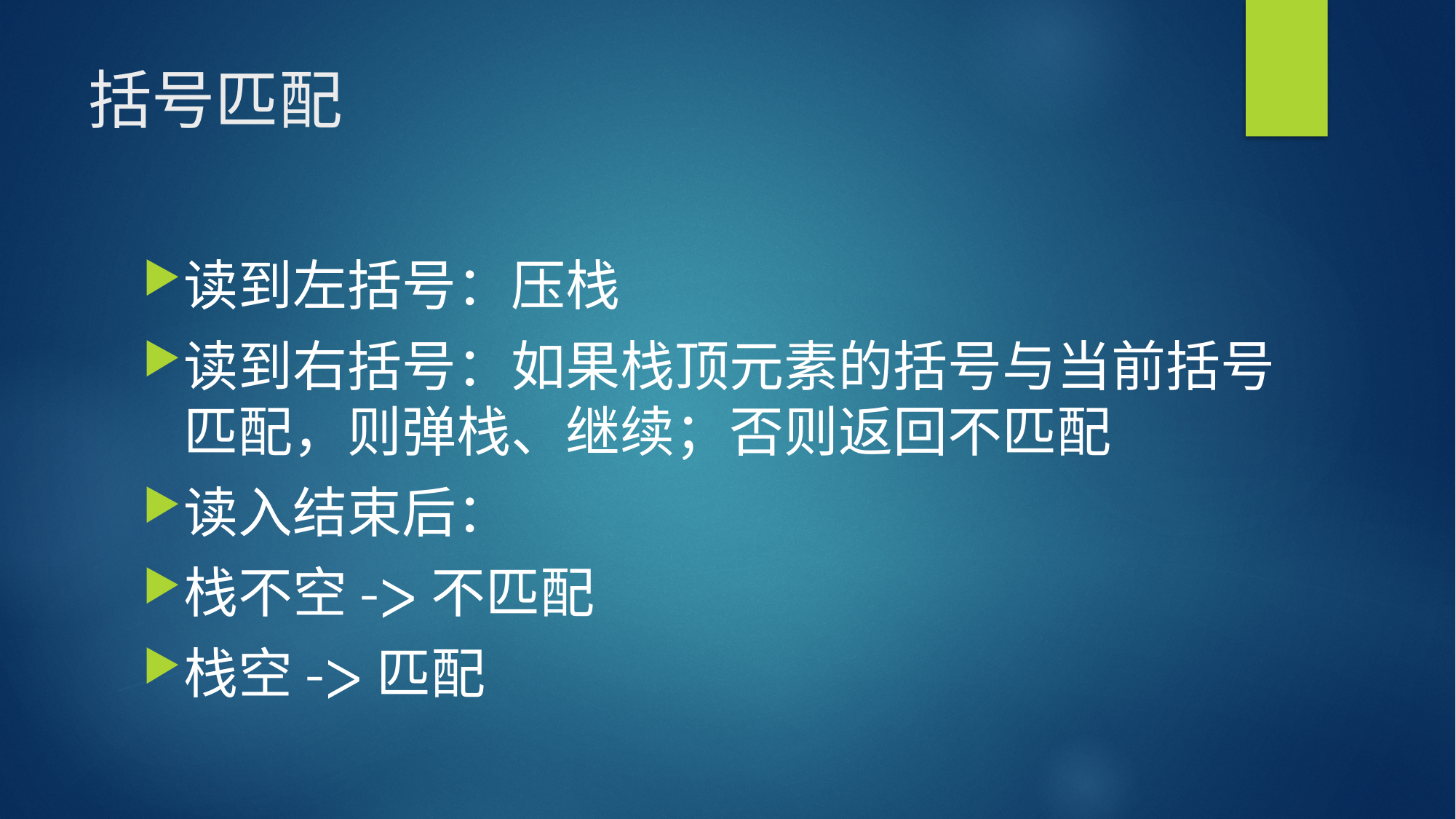

# 括号匹配
读到左括号：压栈
读到右括号：如果栈顶元素的括号与当前括号匹配，则弹栈、继续；否则返回不匹配
读入结束后：
栈不空->不匹配
栈空->匹配